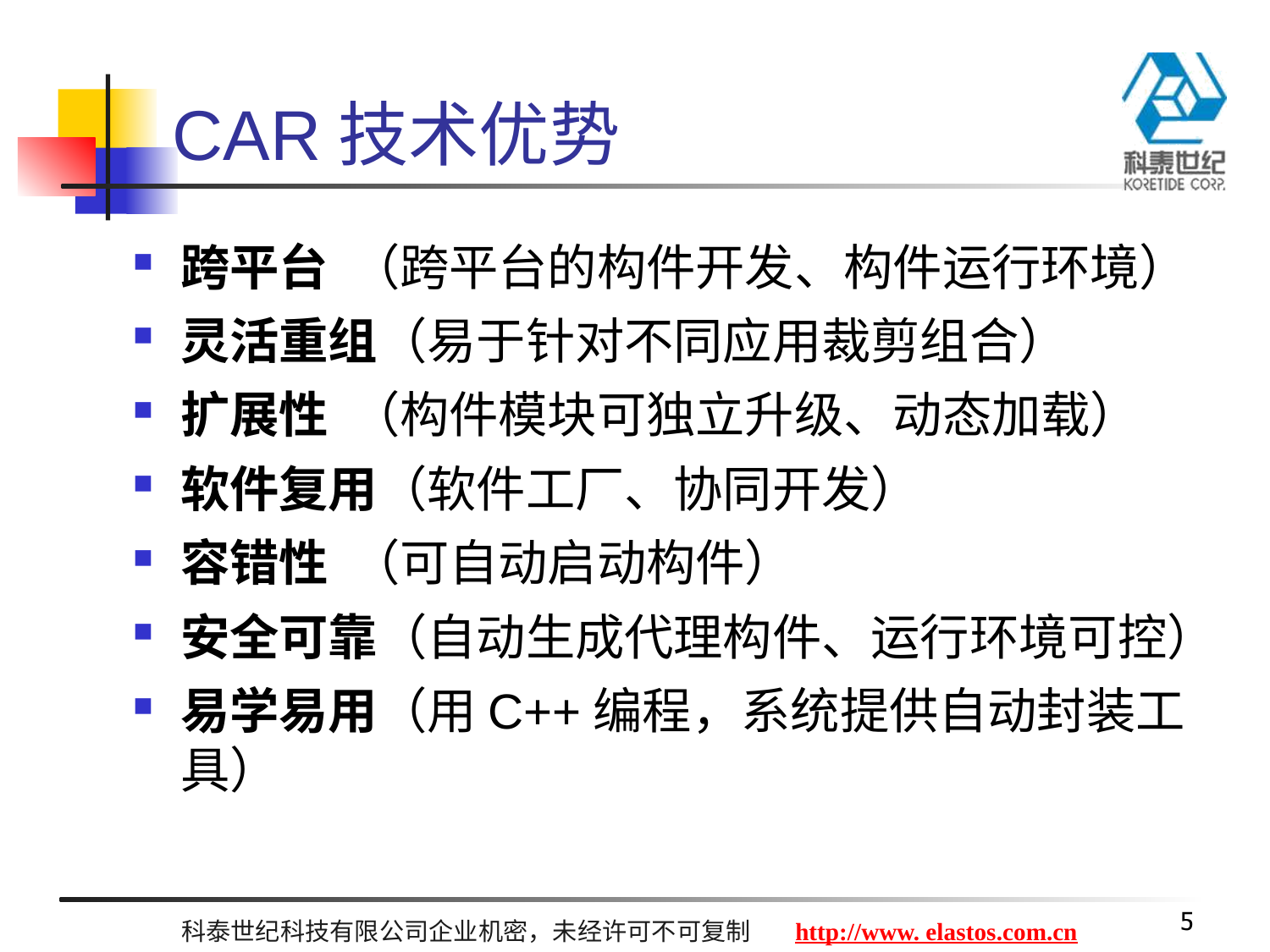

# CAR技术优势
跨平台  （跨平台的构件开发、构件运行环境）
灵活重组（易于针对不同应用裁剪组合）
扩展性  （构件模块可独立升级、动态加载）
软件复用（软件工厂、协同开发）
容错性  （可自动启动构件）
安全可靠（自动生成代理构件、运行环境可控）
易学易用（用C++编程，系统提供自动封装工具）
5